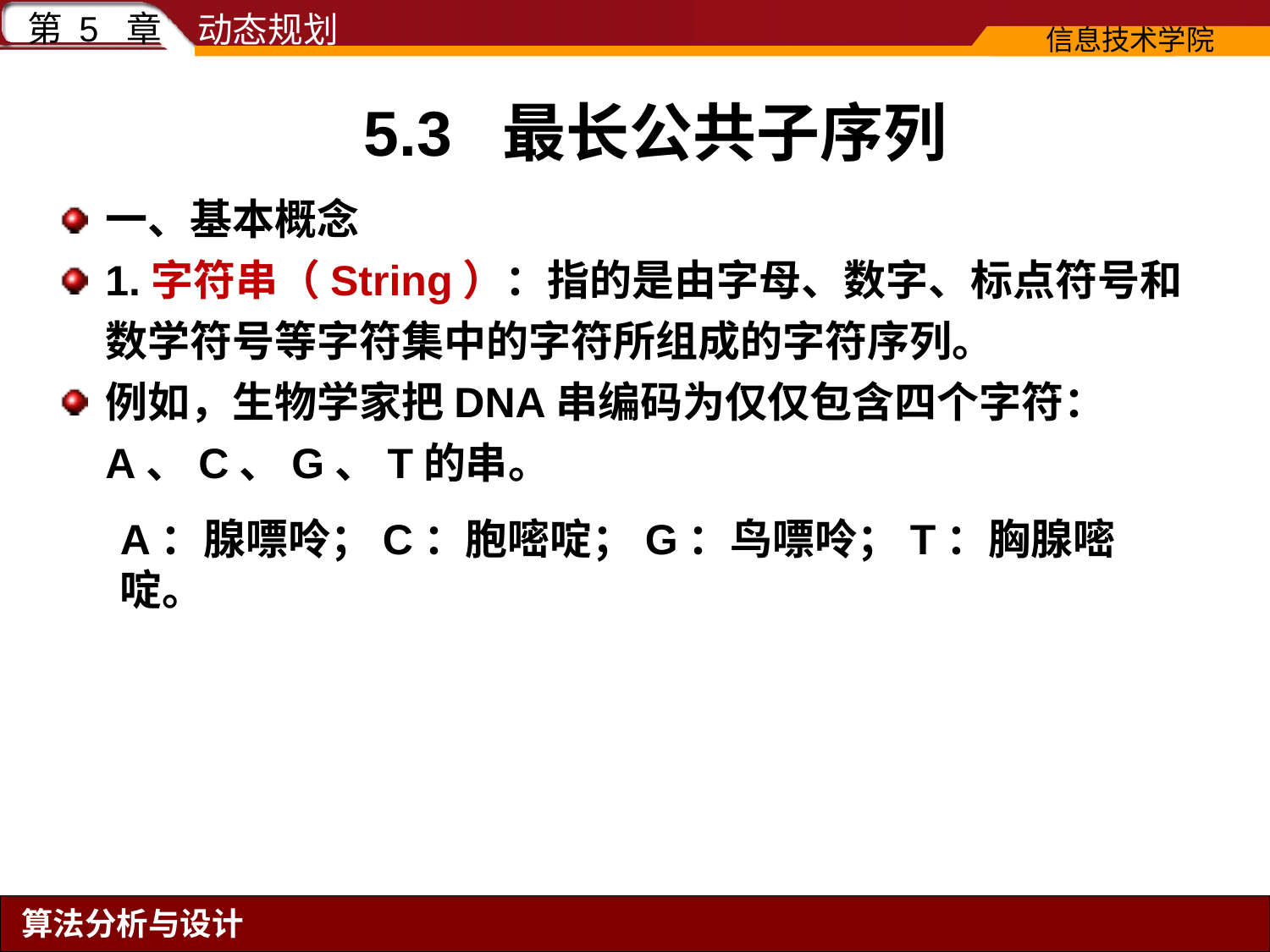

# 5.3  最长公共子序列
一、基本概念
1.字符串（String）：指的是由字母、数字、标点符号和数学符号等字符集中的字符所组成的字符序列。
例如，生物学家把DNA串编码为仅仅包含四个字符：A、C、G、T的串。

A：腺嘌呤；C：胞嘧啶；G：鸟嘌呤；T：胸腺嘧啶。